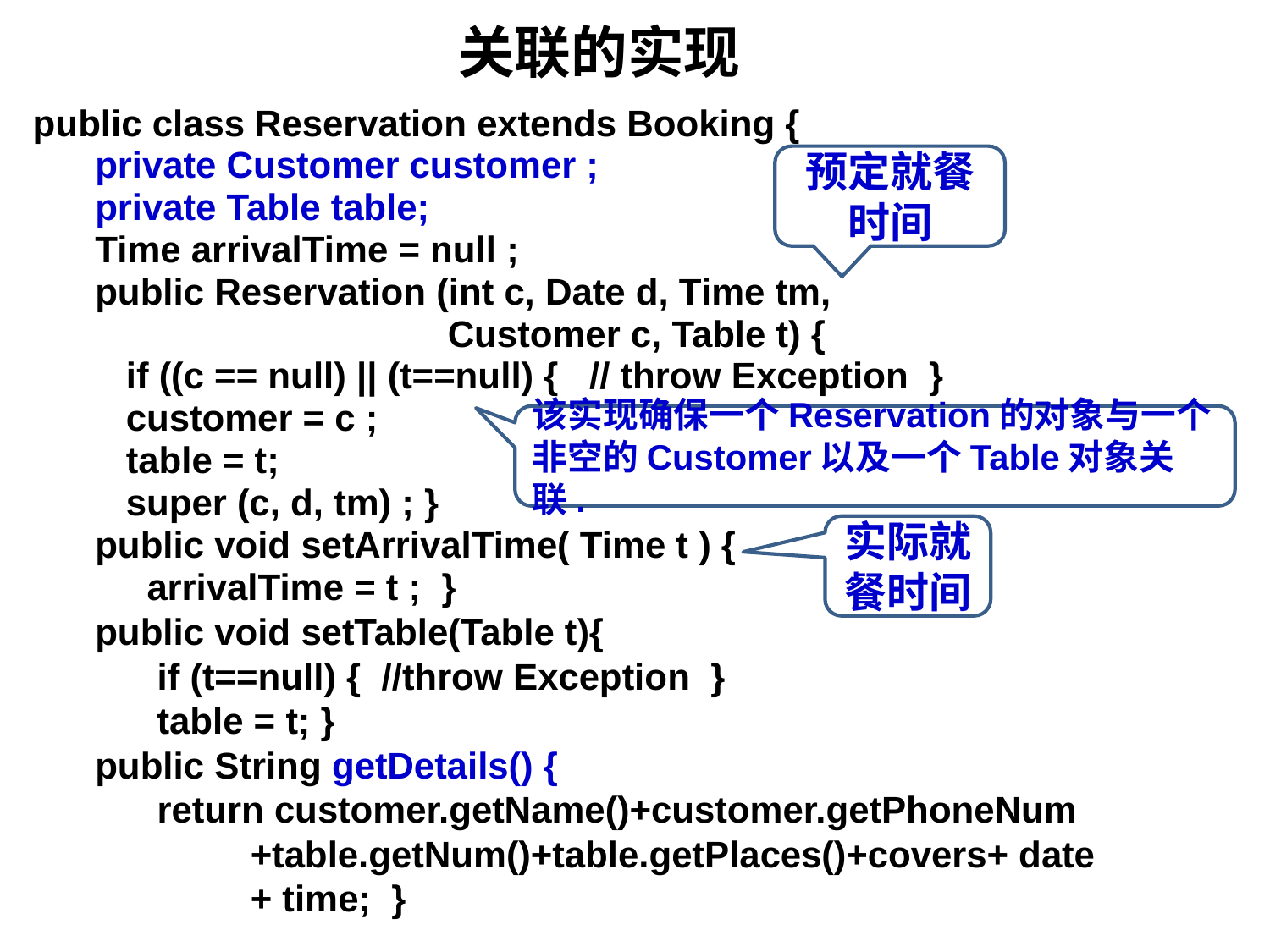

# 关联的实现
public class Reservation extends Booking {
      private Customer customer ;
      private Table table;
      Time arrivalTime = null ;
      public Reservation (int c, Date d, Time tm,
                                        Customer c, Table t) {
         if ((c == null) || (t==null) {   // throw Exception  }
         customer = c ;
         table = t;
         super (c, d, tm) ; }
      public void setArrivalTime( Time t ) {
           arrivalTime = t ;  }
      public void setTable(Table t){
            if (t==null) {  //throw Exception  }
            table = t; }
      public String getDetails() {
            return customer.getName()+customer.getPhoneNum
                     +table.getNum()+table.getPlaces()+covers+ date
                     + time;  }
预定就餐时间
该实现确保一个Reservation的对象与一个非空的Customer以及一个Table对象关联.
实际就
餐时间